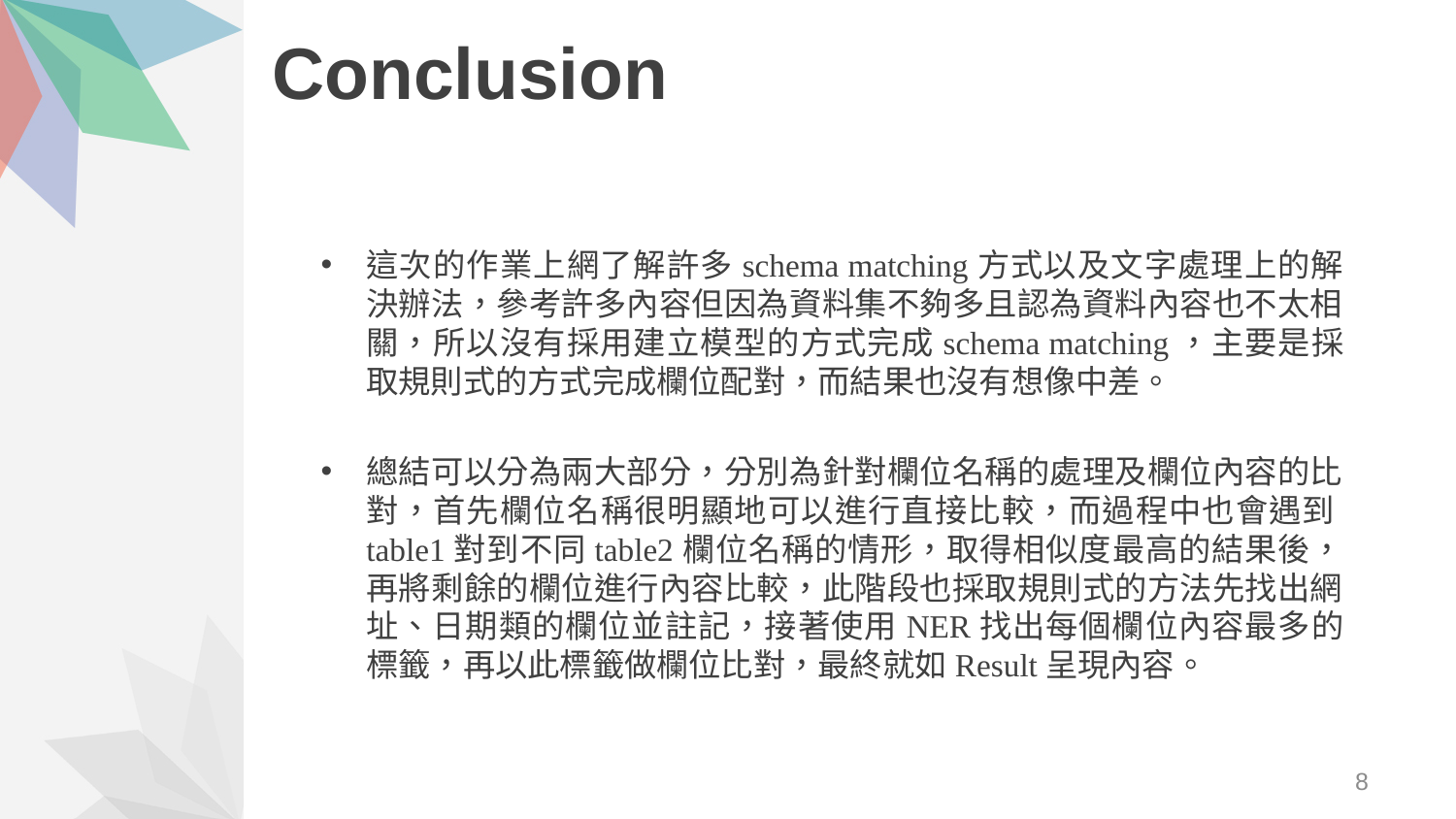

# Conclusion
這次的作業上網了解許多schema matching方式以及文字處理上的解決辦法，參考許多內容但因為資料集不夠多且認為資料內容也不太相關，所以沒有採用建立模型的方式完成schema matching，主要是採取規則式的方式完成欄位配對，而結果也沒有想像中差。

總結可以分為兩大部分，分別為針對欄位名稱的處理及欄位內容的比對，首先欄位名稱很明顯地可以進行直接比較，而過程中也會遇到table1對到不同table2欄位名稱的情形，取得相似度最高的結果後，再將剩餘的欄位進行內容比較，此階段也採取規則式的方法先找出網址、日期類的欄位並註記，接著使用NER找出每個欄位內容最多的標籤，再以此標籤做欄位比對，最終就如Result呈現內容。
8